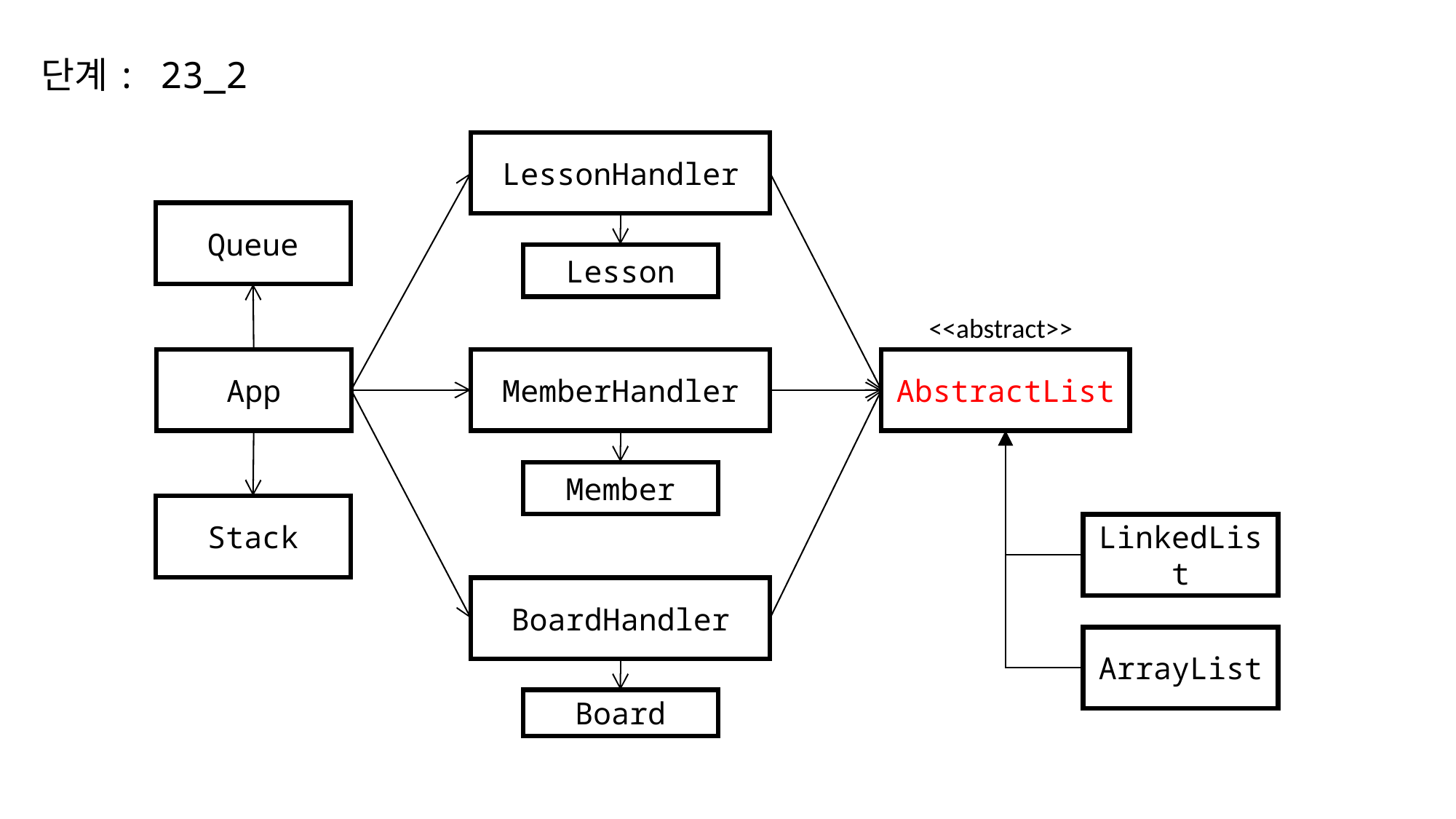

단계: 23_2
LessonHandler
Queue
Lesson
<<abstract>>
MemberHandler
AbstractList
App
Member
Stack
LinkedList
BoardHandler
ArrayList
Board